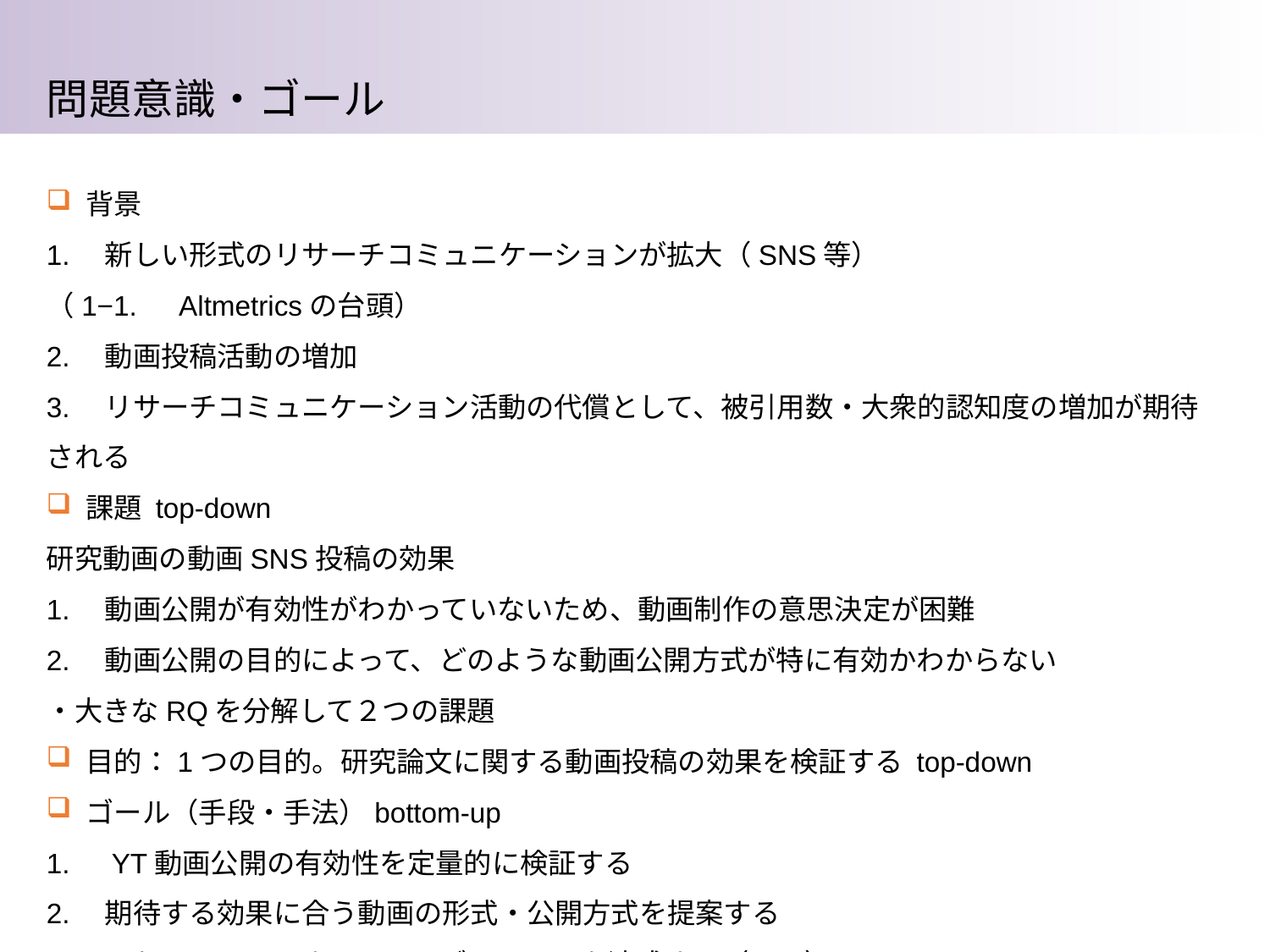

問題意識・ゴール
背景
1.　新しい形式のリサーチコミュニケーションが拡大（SNS等）
（1−1.　Altmetricsの台頭）
2.　動画投稿活動の増加
3.　リサーチコミュニケーション活動の代償として、被引用数・大衆的認知度の増加が期待される
課題 top-down
研究動画の動画SNS投稿の効果
1.　動画公開が有効性がわかっていないため、動画制作の意思決定が困難
2.　動画公開の目的によって、どのような動画公開方式が特に有効かわからない
・大きなRQを分解して２つの課題
目的：1つの目的。研究論文に関する動画投稿の効果を検証する top-down
ゴール（手段・手法）bottom-up
1.　YT動画公開の有効性を定量的に検証する
2.　期待する効果に合う動画の形式・公開方式を提案する
・２つをけんしょうすることでゴール１つを達成する（RQ）
課題・ゴールの１：１を心がける